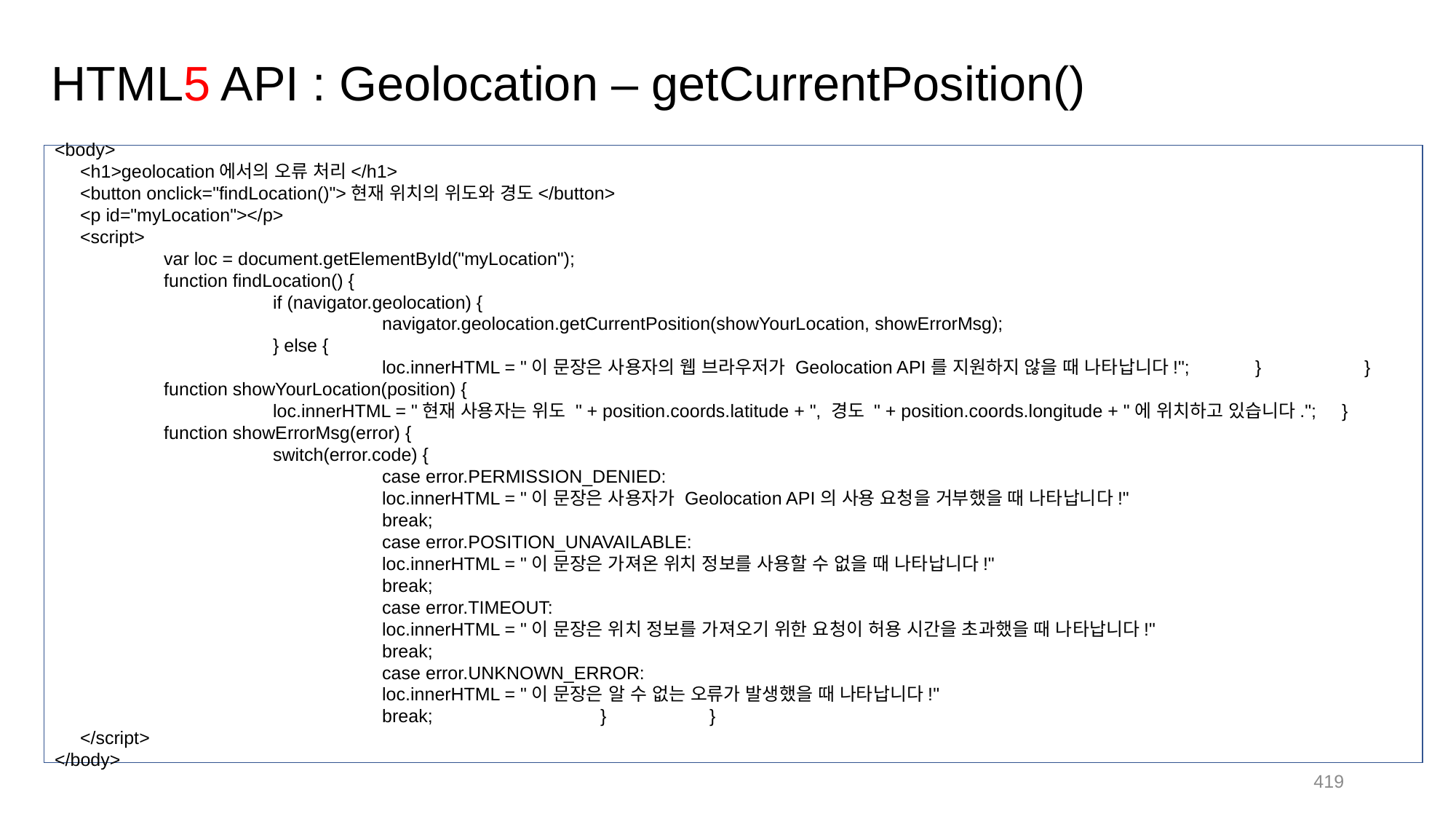

# HTML5 API : Geolocation – getCurrentPosition()
<body>
     <h1>geolocation에서의 오류 처리</h1>
     <button onclick="findLocation()">현재 위치의 위도와 경도</button>
     <p id="myLocation"></p>
     <script>
	var loc = document.getElementById("myLocation");
	function findLocation() {
		if (navigator.geolocation) {
			navigator.geolocation.getCurrentPosition(showYourLocation, showErrorMsg);
		} else {
			loc.innerHTML = "이 문장은 사용자의 웹 브라우저가 Geolocation API를 지원하지 않을 때 나타납니다!";	}	}
	function showYourLocation(position) {
		loc.innerHTML = "현재 사용자는 위도 " + position.coords.latitude + ", 경도 " + position.coords.longitude + "에 위치하고 있습니다.";     }
	function showErrorMsg(error) {
		switch(error.code) {
			case error.PERMISSION_DENIED:
			loc.innerHTML = "이 문장은 사용자가 Geolocation API의 사용 요청을 거부했을 때 나타납니다!"
			break;
			case error.POSITION_UNAVAILABLE:
			loc.innerHTML = "이 문장은 가져온 위치 정보를 사용할 수 없을 때 나타납니다!"
			break;
			case error.TIMEOUT:
			loc.innerHTML = "이 문장은 위치 정보를 가져오기 위한 요청이 허용 시간을 초과했을 때 나타납니다!"
			break;
			case error.UNKNOWN_ERROR:
			loc.innerHTML = "이 문장은 알 수 없는 오류가 발생했을 때 나타납니다!"
			break;		}	}
     </script>
</body>
419